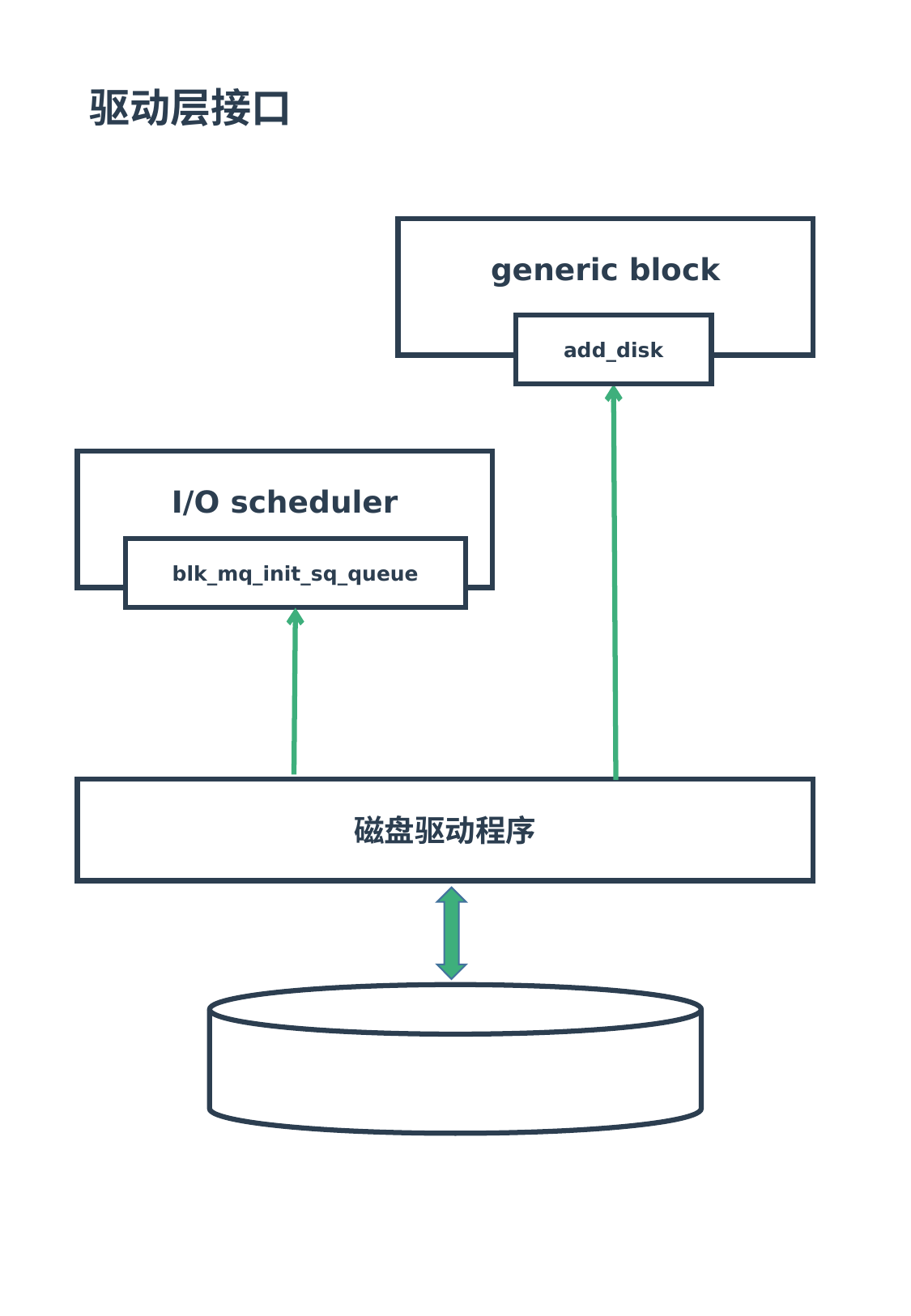

驱动层接口
generic block

add_disk
I/O scheduler

blk_mq_init_sq_queue
磁盘驱动程序